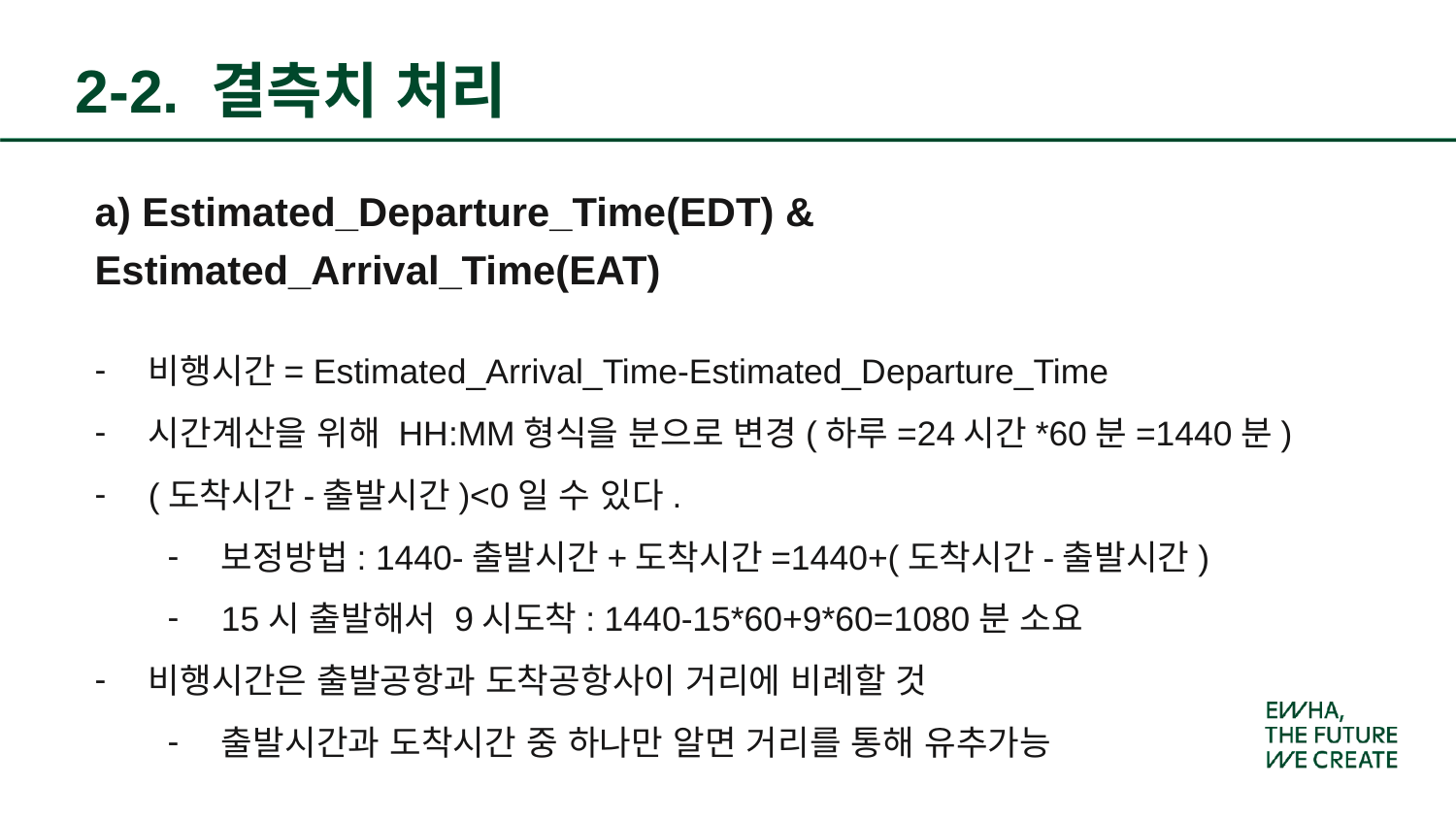

2-2. 결측치 처리
a) Estimated_Departure_Time(EDT) & Estimated_Arrival_Time(EAT)

비행시간= Estimated_Arrival_Time-Estimated_Departure_Time
시간계산을 위해 HH:MM형식을 분으로 변경(하루=24시간*60분=1440분)
(도착시간-출발시간)<0일 수 있다.
보정방법: 1440-출발시간+도착시간=1440+(도착시간-출발시간)
15시 출발해서 9시도착: 1440-15*60+9*60=1080분 소요
비행시간은 출발공항과 도착공항사이 거리에 비례할 것
출발시간과 도착시간 중 하나만 알면 거리를 통해 유추가능